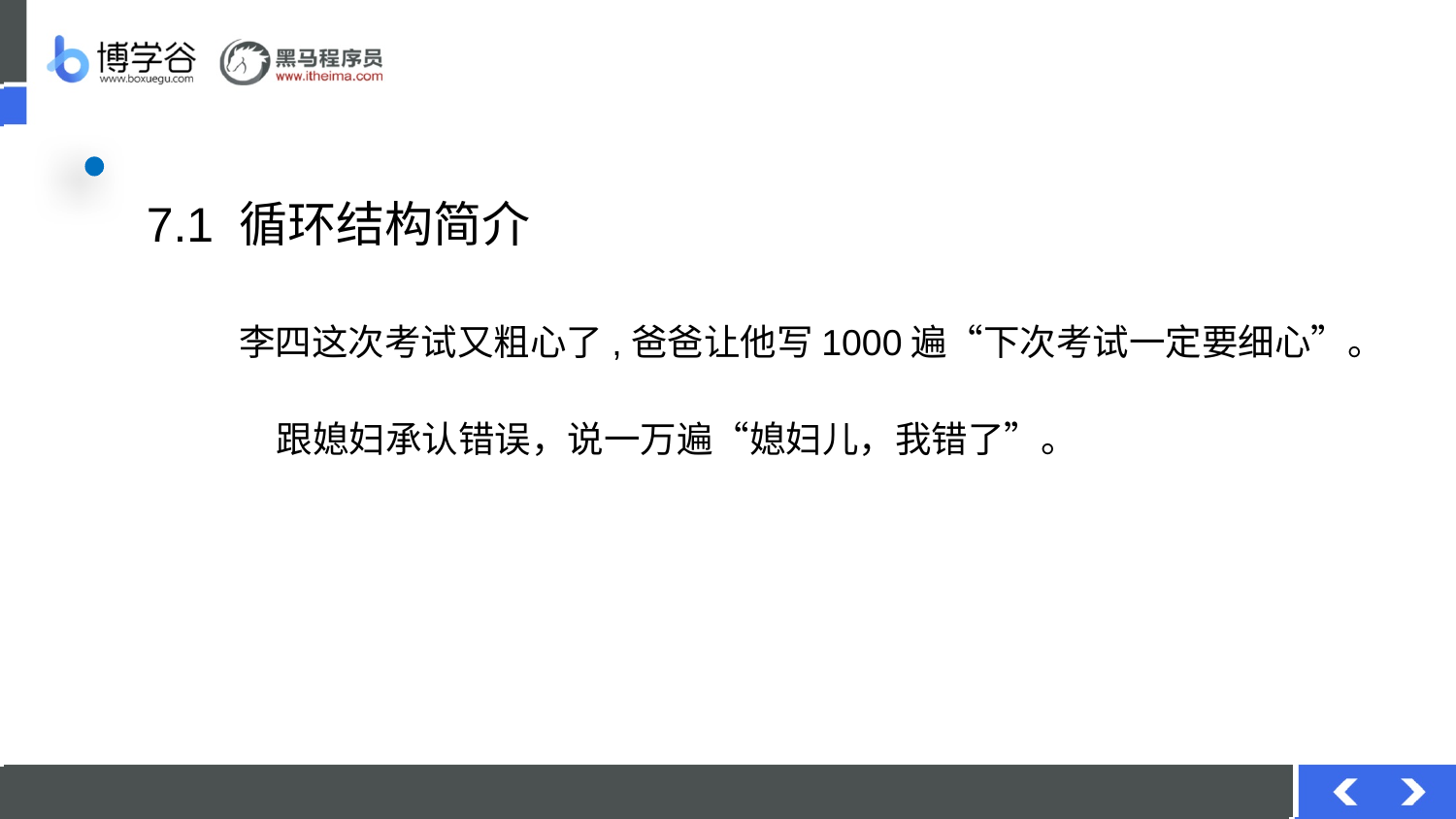

# 7.1 循环结构简介
李四这次考试又粗心了,爸爸让他写1000遍“下次考试一定要细心”。
跟媳妇承认错误，说一万遍“媳妇儿，我错了”。